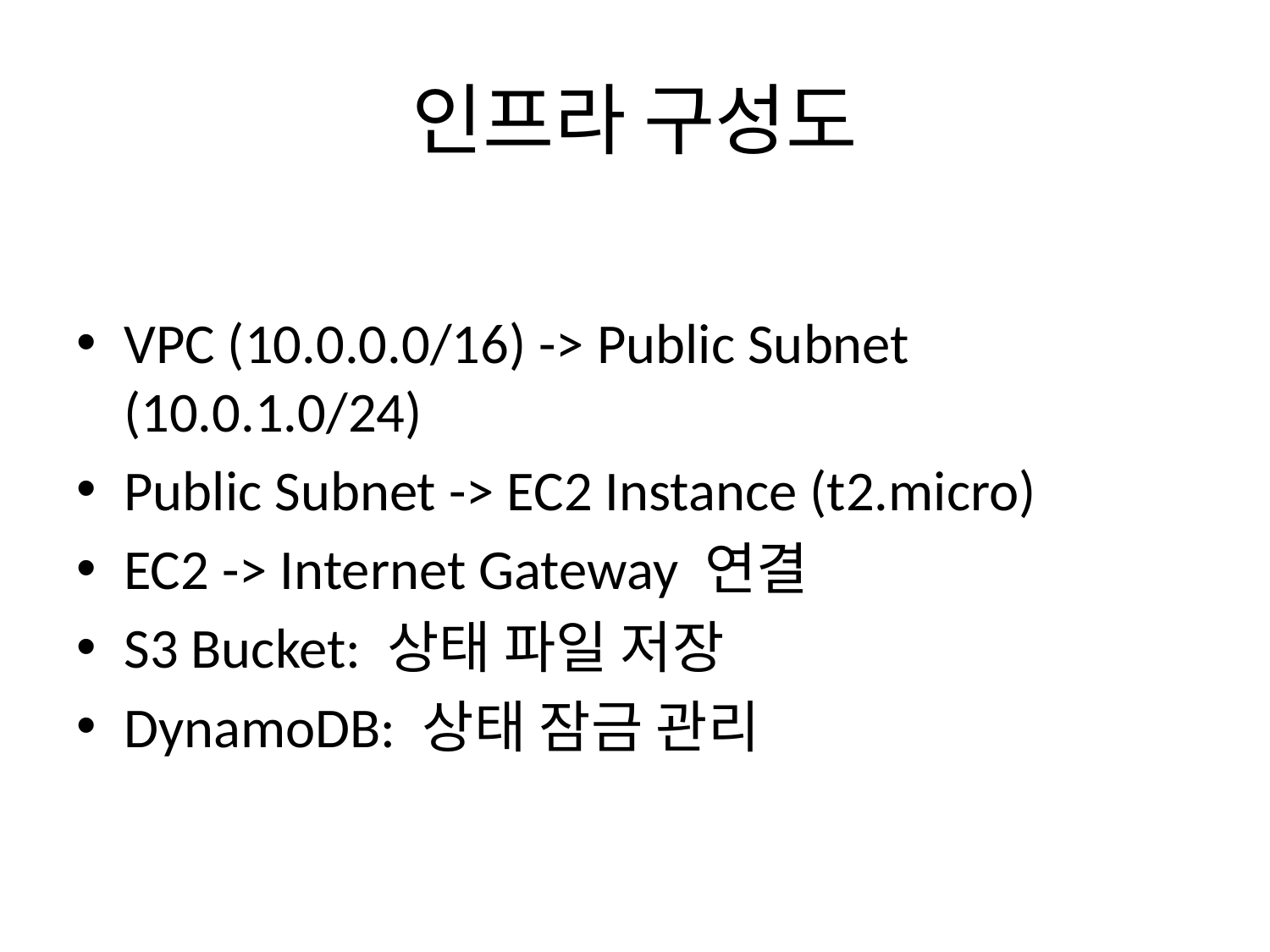

# 인프라 구성도

VPC (10.0.0.0/16) -> Public Subnet (10.0.1.0/24)
Public Subnet -> EC2 Instance (t2.micro)
EC2 -> Internet Gateway 연결
S3 Bucket: 상태 파일 저장
DynamoDB: 상태 잠금 관리